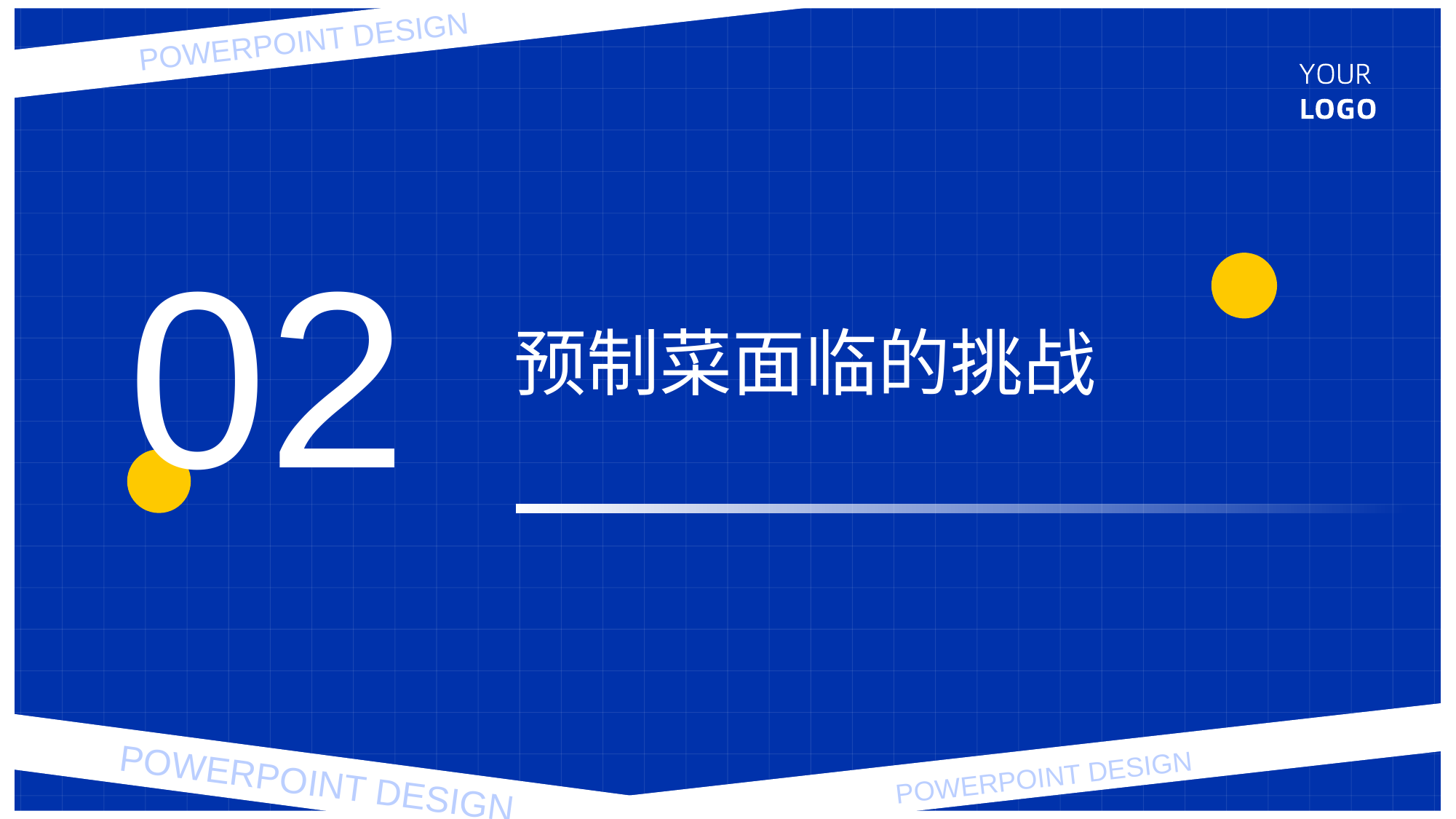

02
POWERPOINT DESIGN

预制菜面临的挑战

POWERPOINT DESIGN
POWERPOINT DESIGN